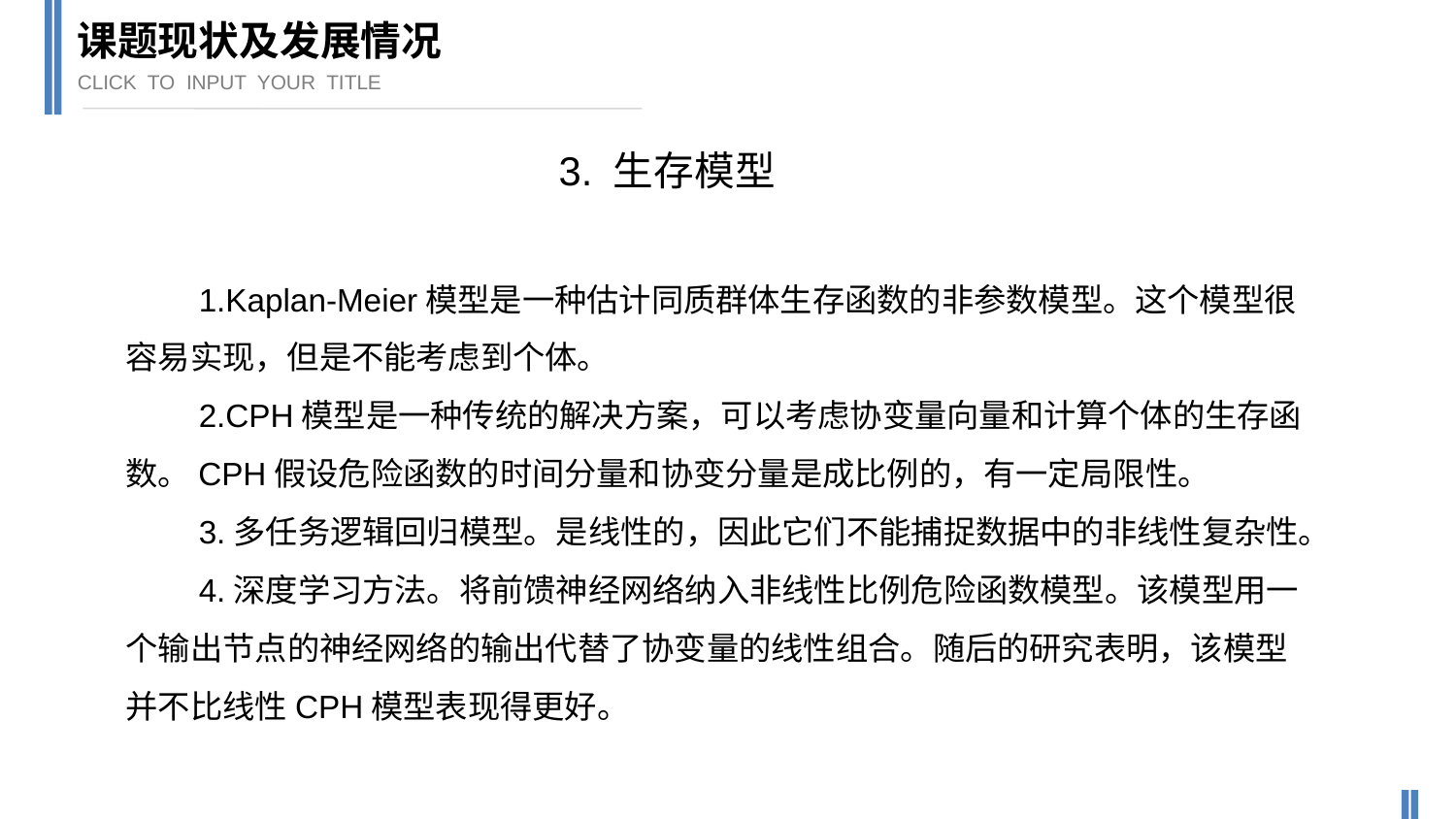

课题现状及发展情况
CLICK  TO  INPUT  YOUR  TITLE
3. 生存模型
1.Kaplan-Meier模型是一种估计同质群体生存函数的非参数模型。这个模型很容易实现，但是不能考虑到个体。
2.CPH模型是一种传统的解决方案，可以考虑协变量向量和计算个体的生存函数。CPH假设危险函数的时间分量和协变分量是成比例的，有一定局限性。
3.多任务逻辑回归模型。是线性的，因此它们不能捕捉数据中的非线性复杂性。
4.深度学习方法。将前馈神经网络纳入非线性比例危险函数模型。该模型用一个输出节点的神经网络的输出代替了协变量的线性组合。随后的研究表明，该模型并不比线性CPH模型表现得更好。